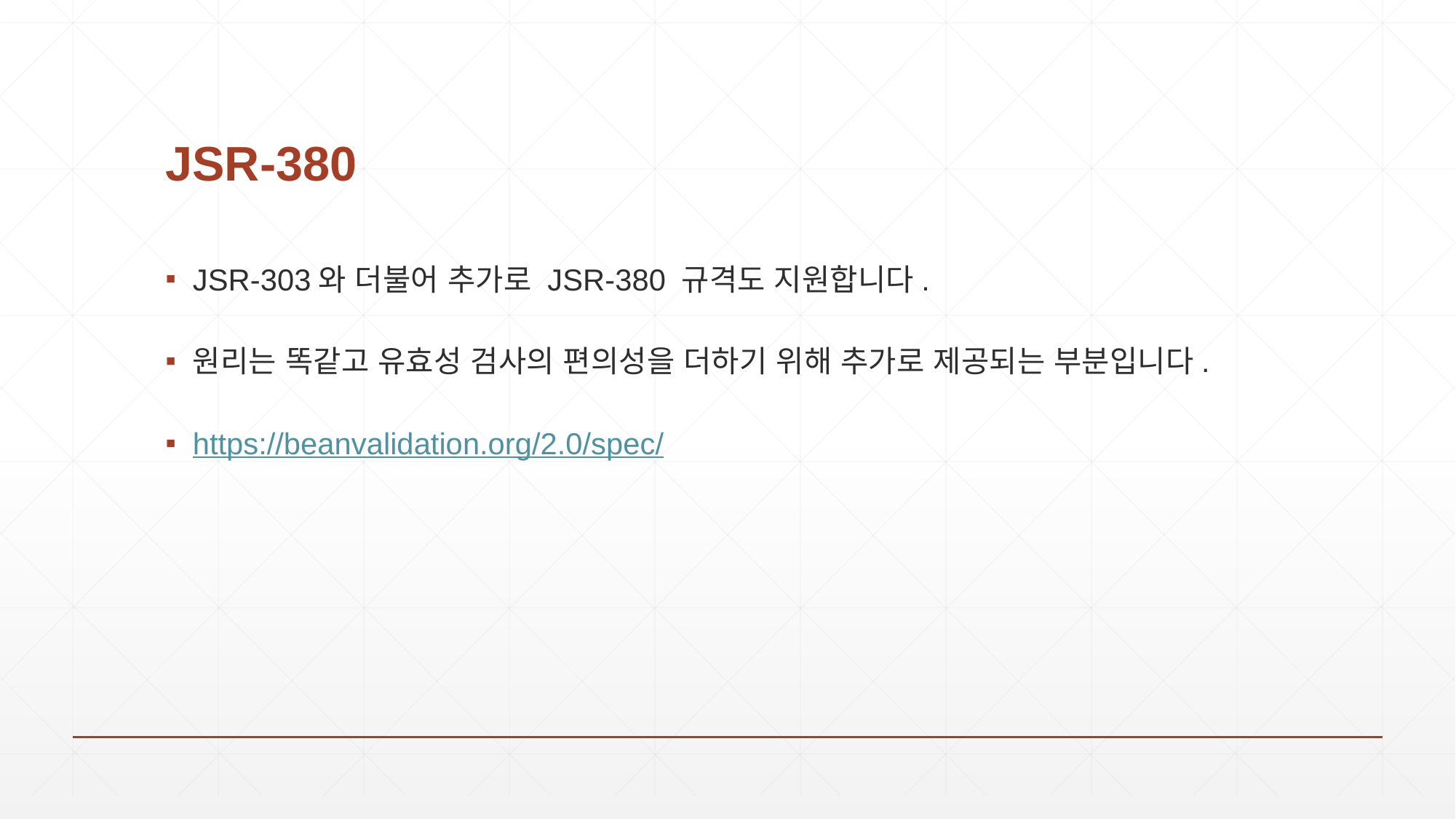

# JSR-380
JSR-303와 더불어 추가로 JSR-380 규격도 지원합니다.
원리는 똑같고 유효성 검사의 편의성을 더하기 위해 추가로 제공되는 부분입니다.
https://beanvalidation.org/2.0/spec/